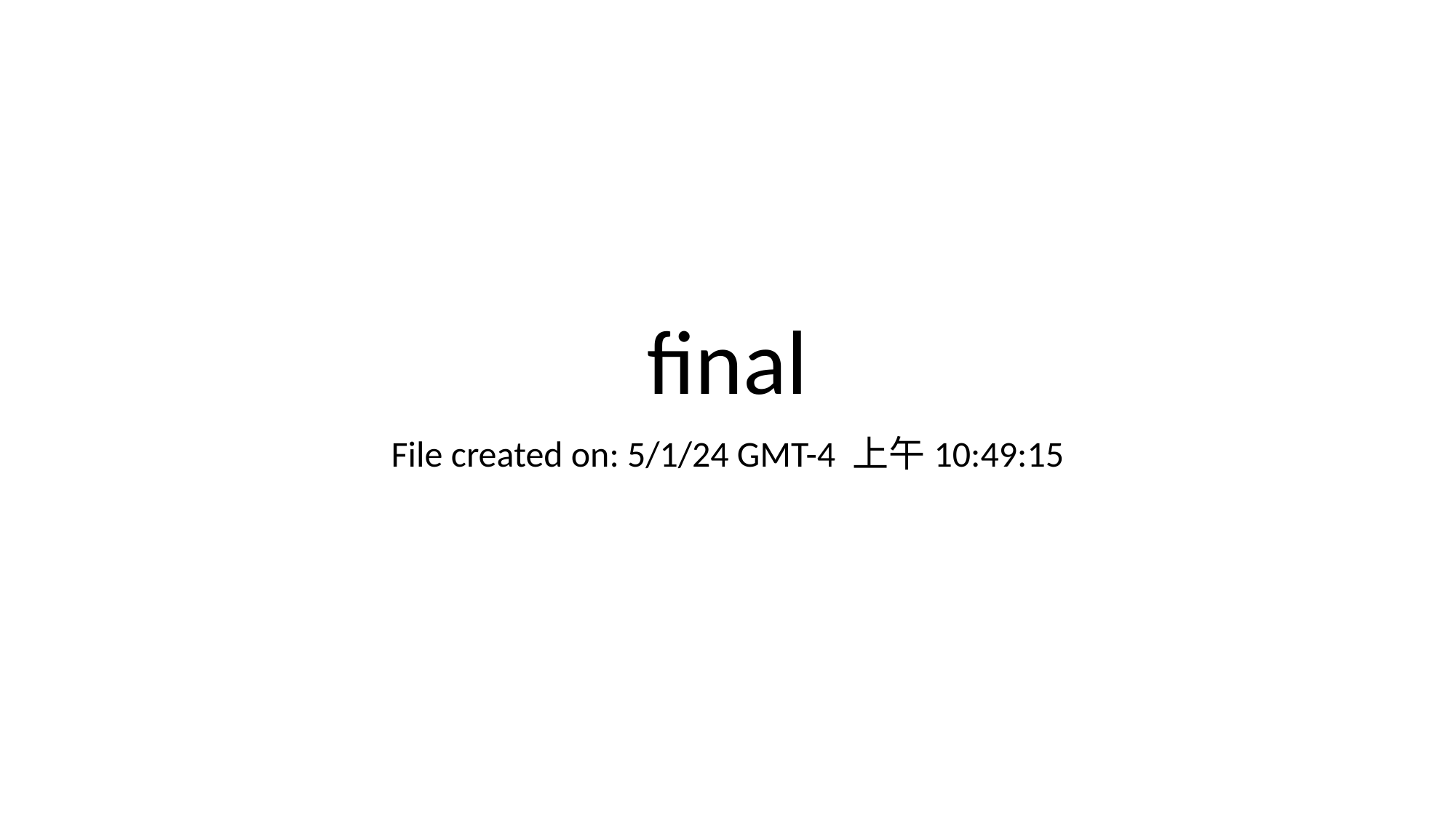

# final
File created on: 5/1/24 GMT-4 上午10:49:15